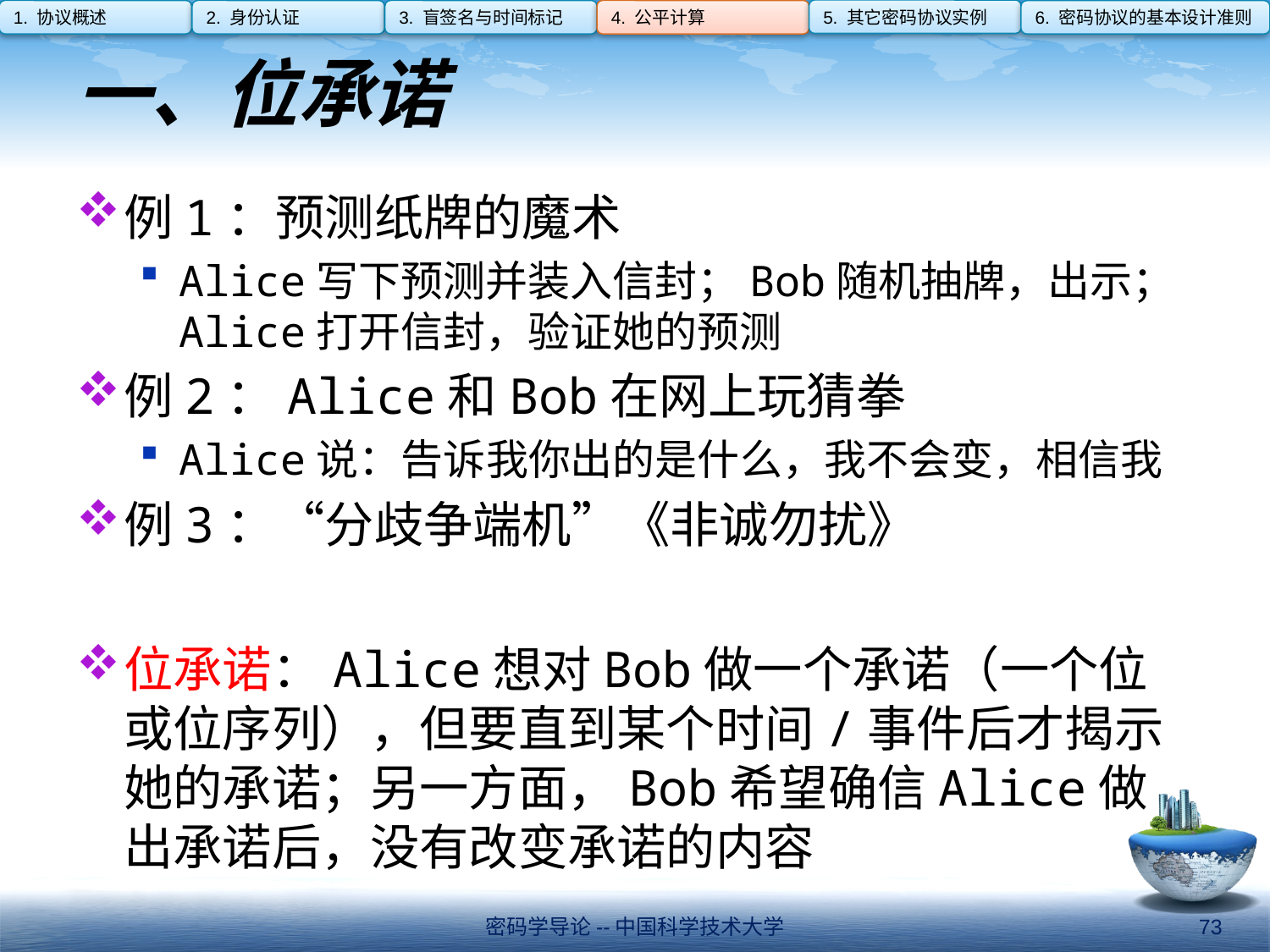

5. 其它密码协议实例
1. 协议概述
2. 身份认证
3. 盲签名与时间标记
4. 公平计算
6. 密码协议的基本设计准则
# 一、位承诺
例1：预测纸牌的魔术
Alice写下预测并装入信封；Bob随机抽牌，出示；Alice打开信封，验证她的预测
例2：Alice和Bob在网上玩猜拳
Alice说：告诉我你出的是什么，我不会变，相信我
例3：“分歧争端机”《非诚勿扰》

位承诺：Alice想对Bob做一个承诺（一个位或位序列），但要直到某个时间/事件后才揭示她的承诺；另一方面，Bob希望确信Alice做出承诺后，没有改变承诺的内容
密码学导论--中国科学技术大学
73